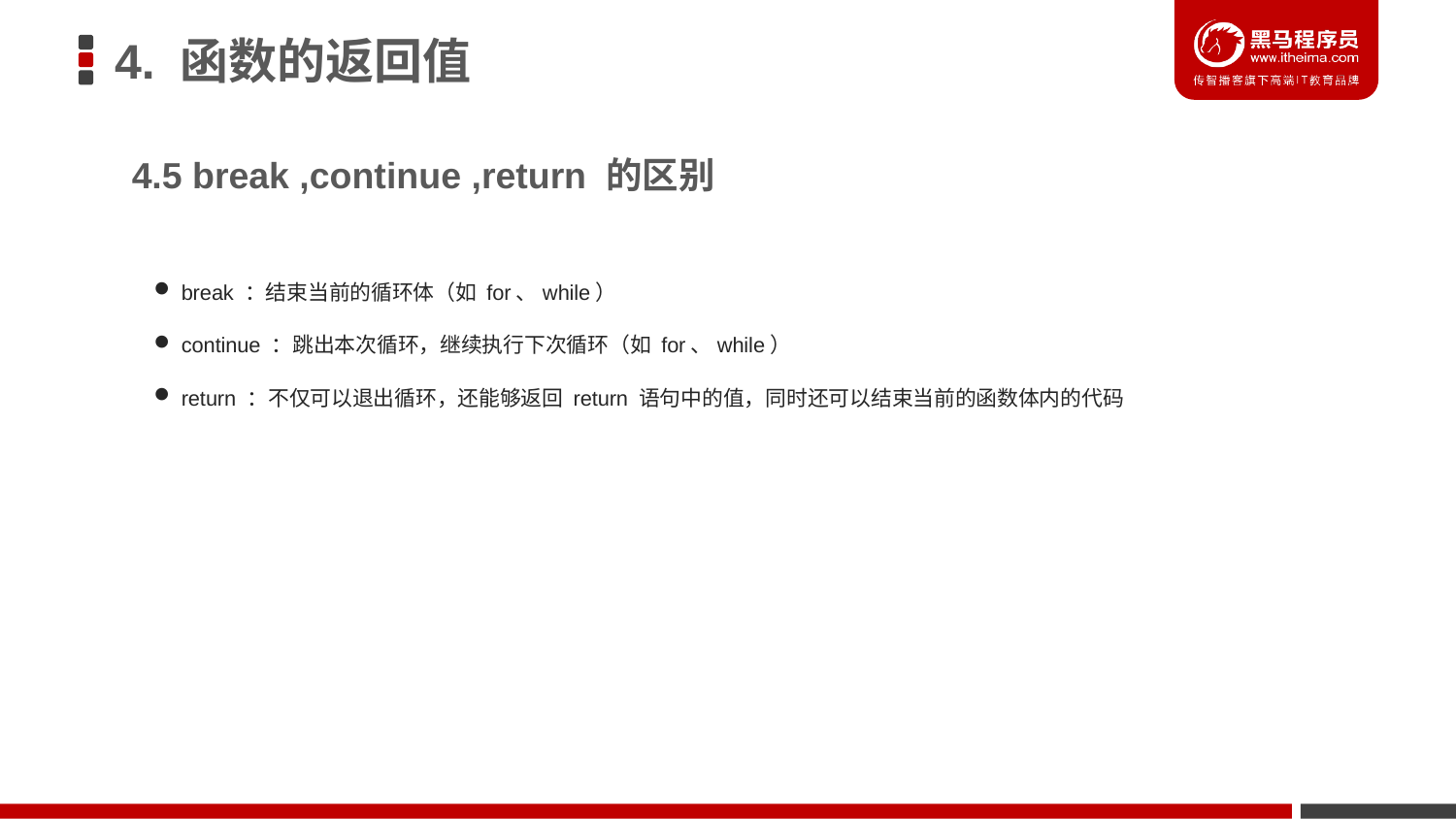

# 4. 函数的返回值
4.5 break ,continue ,return 的区别
break ：结束当前的循环体（如 for、while）
continue ：跳出本次循环，继续执行下次循环（如 for、while）
return ：不仅可以退出循环，还能够返回 return 语句中的值，同时还可以结束当前的函数体内的代码